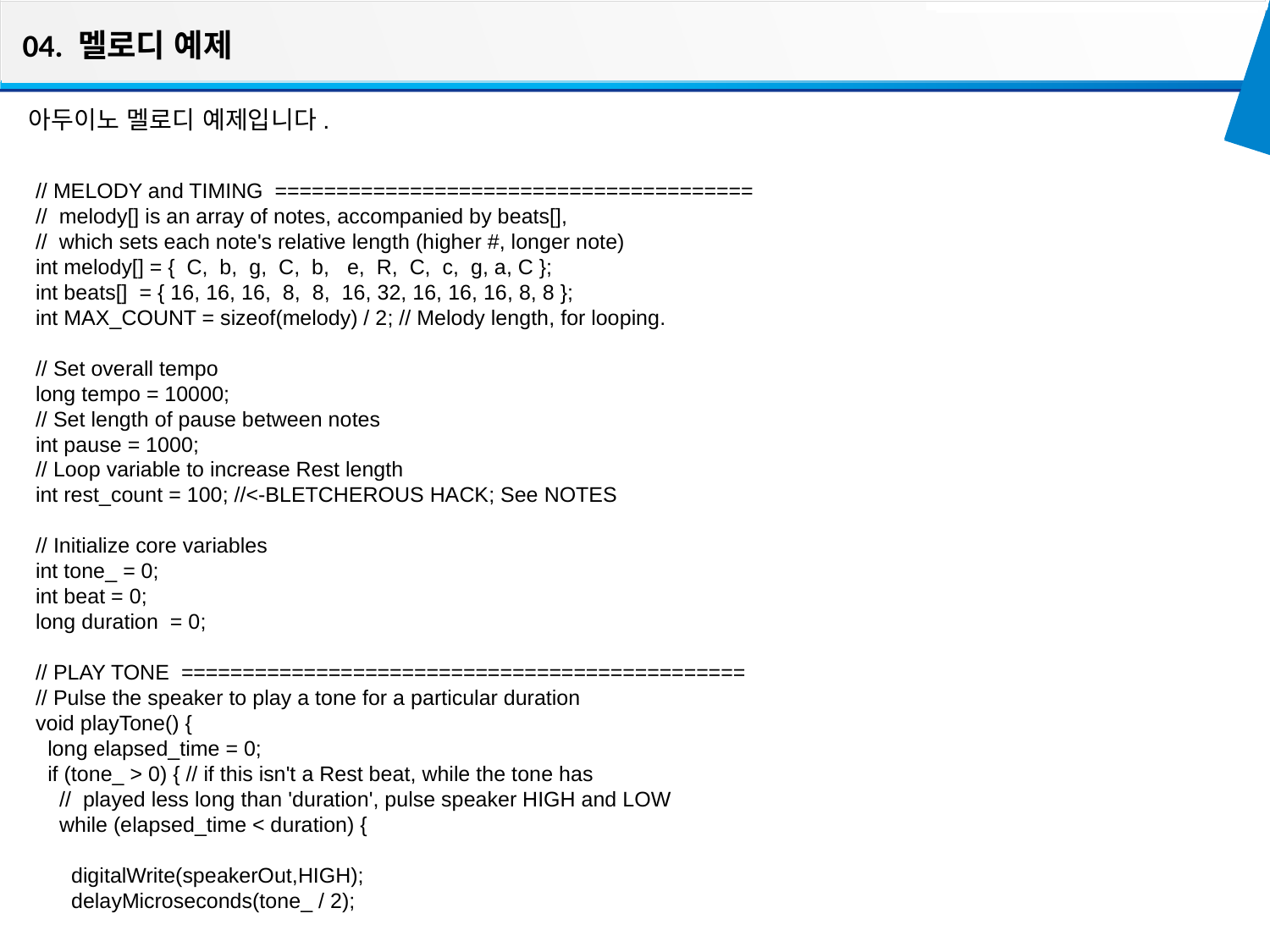

04. 멜로디 예제

아두이노 멜로디 예제입니다.
// MELODY and TIMING  =======================================
//  melody[] is an array of notes, accompanied by beats[],
//  which sets each note's relative length (higher #, longer note)
int melody[] = {  C,  b,  g,  C,  b,   e,  R,  C,  c,  g, a, C };
int beats[]  = { 16, 16, 16,  8,  8,  16, 32, 16, 16, 16, 8, 8 };
int MAX_COUNT = sizeof(melody) / 2; // Melody length, for looping.

// Set overall tempo
long tempo = 10000;
// Set length of pause between notes
int pause = 1000;
// Loop variable to increase Rest length
int rest_count = 100; //<-BLETCHEROUS HACK; See NOTES

// Initialize core variables
int tone_ = 0;
int beat = 0;
long duration  = 0;

// PLAY TONE  ==============================================
// Pulse the speaker to play a tone for a particular duration
void playTone() {
  long elapsed_time = 0;
  if (tone_ > 0) { // if this isn't a Rest beat, while the tone has
    //  played less long than 'duration', pulse speaker HIGH and LOW
    while (elapsed_time < duration) {

      digitalWrite(speakerOut,HIGH);
      delayMicroseconds(tone_ / 2);